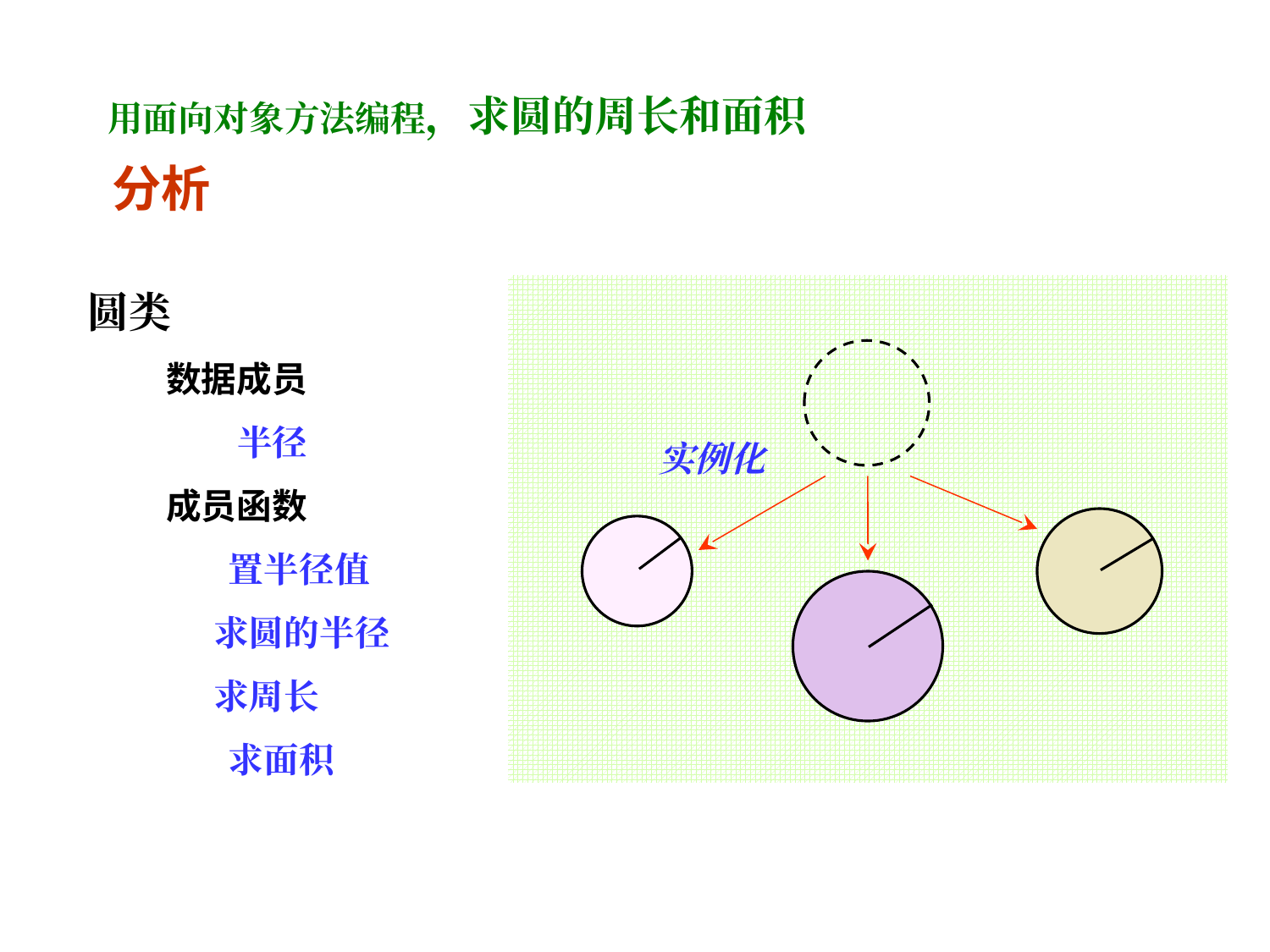

用面向对象方法编程，求圆的周长和面积
分析
圆类
        数据成员
                半径
        成员函数
               置半径值
	求圆的半径
	求周长
               求面积

实例化